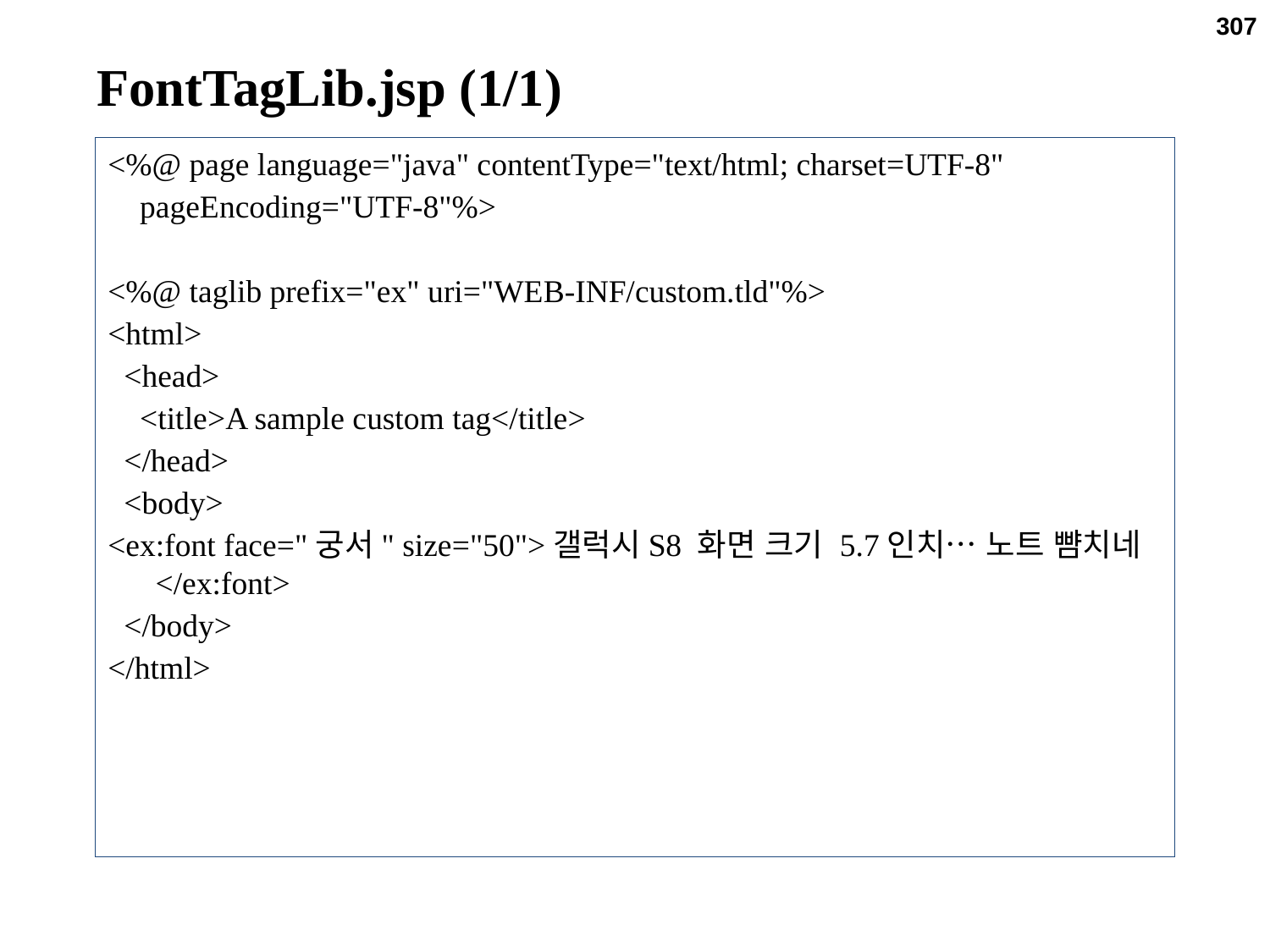

307
FontTagLib.jsp (1/1)
<%@ page language="java" contentType="text/html; charset=UTF-8"
    pageEncoding="UTF-8"%>

<%@ taglib prefix="ex" uri="WEB-INF/custom.tld"%>
<html>
  <head>
    <title>A sample custom tag</title>
  </head>
  <body>
<ex:font face="궁서" size="50">갤럭시S8 화면 크기 5.7인치… 노트 뺨치네</ex:font>
  </body>
</html>